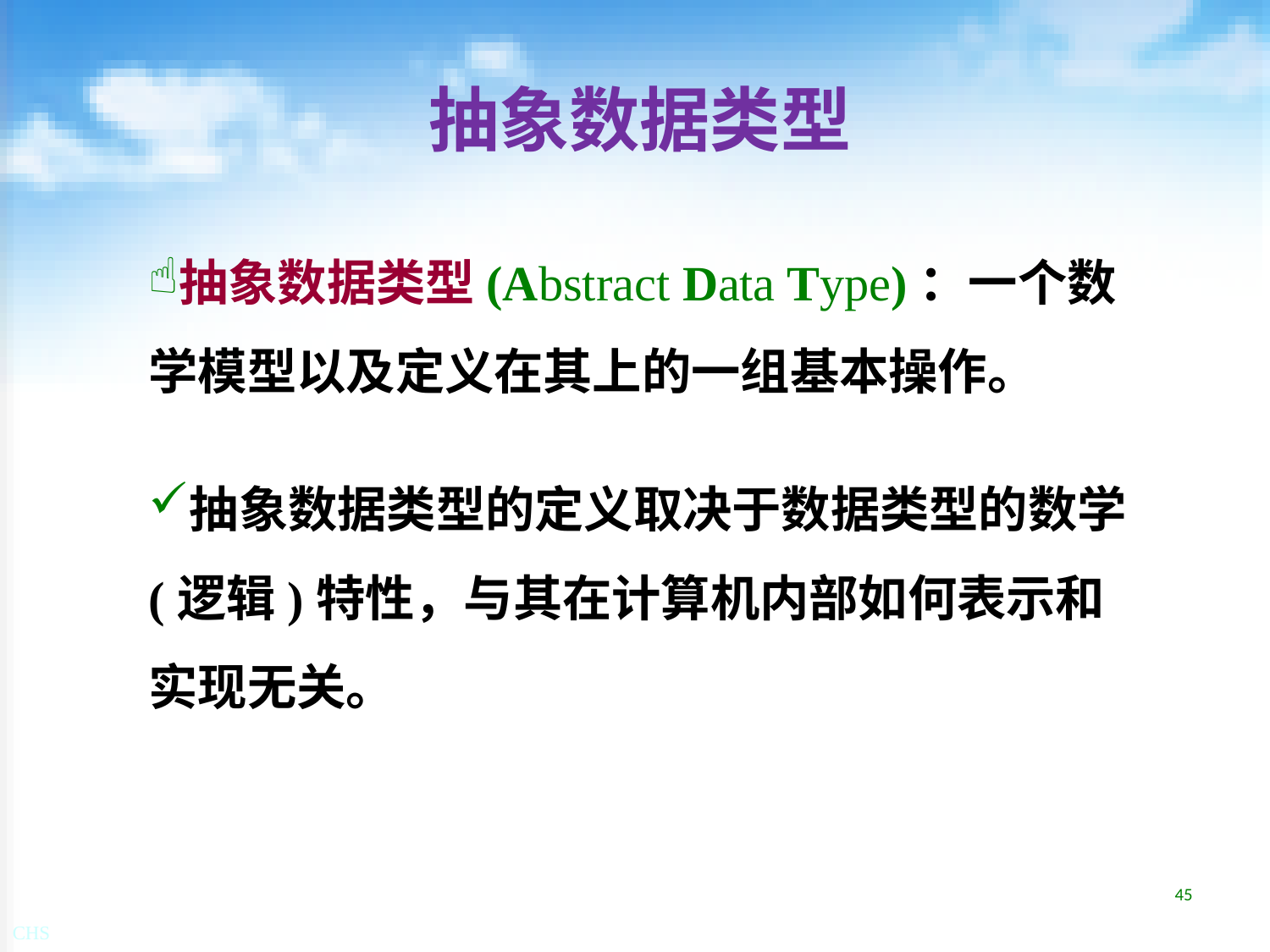

# 抽象数据类型
抽象数据类型(Abstract Data Type)：一个数学模型以及定义在其上的一组基本操作。
抽象数据类型的定义取决于数据类型的数学(逻辑)特性，与其在计算机内部如何表示和实现无关。
45